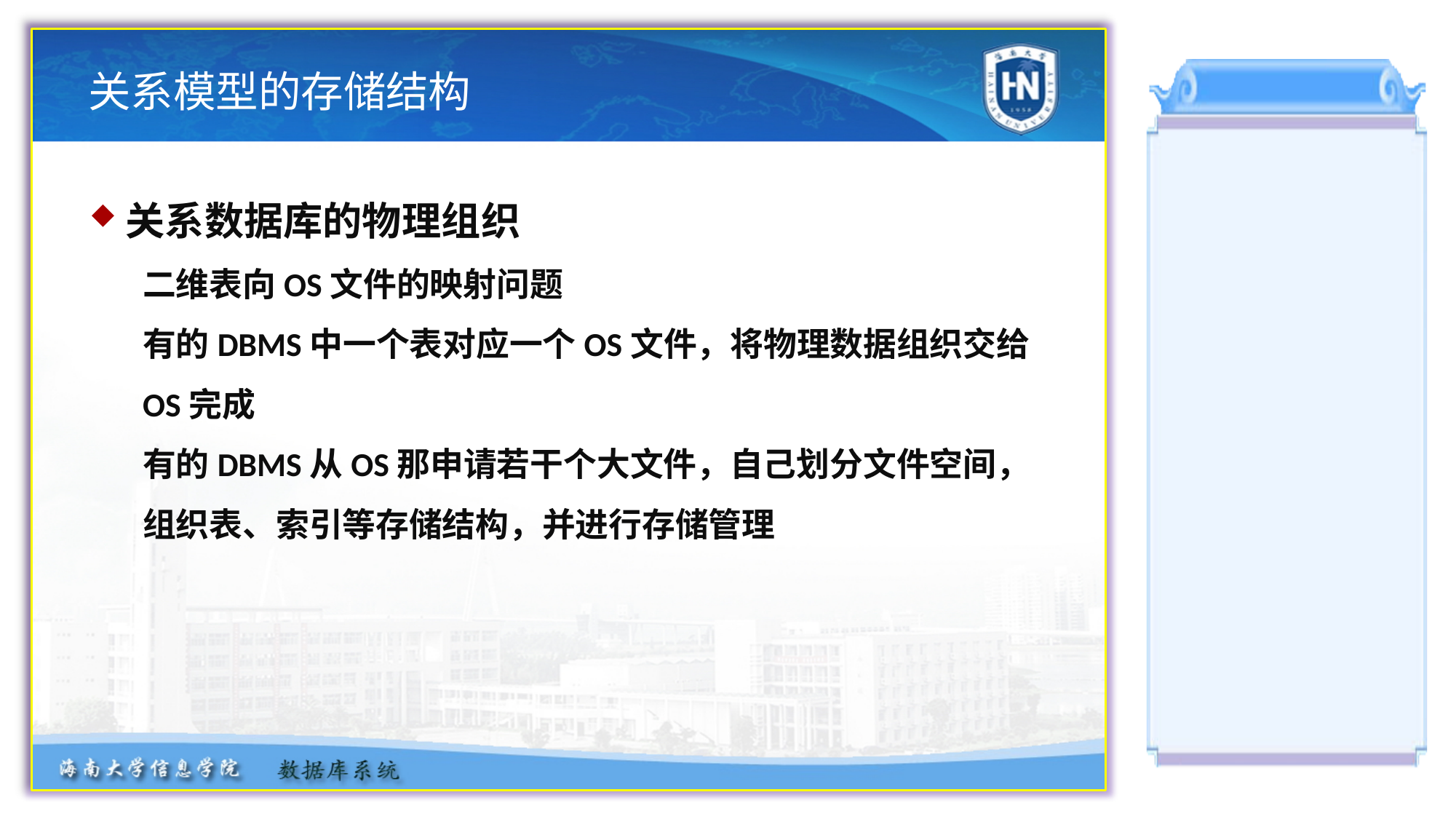

# 关系模型的存储结构
关系数据库的物理组织
二维表向OS文件的映射问题
有的DBMS中一个表对应一个OS文件，将物理数据组织交给OS完成
有的DBMS从OS那申请若干个大文件，自己划分文件空间，组织表、索引等存储结构，并进行存储管理